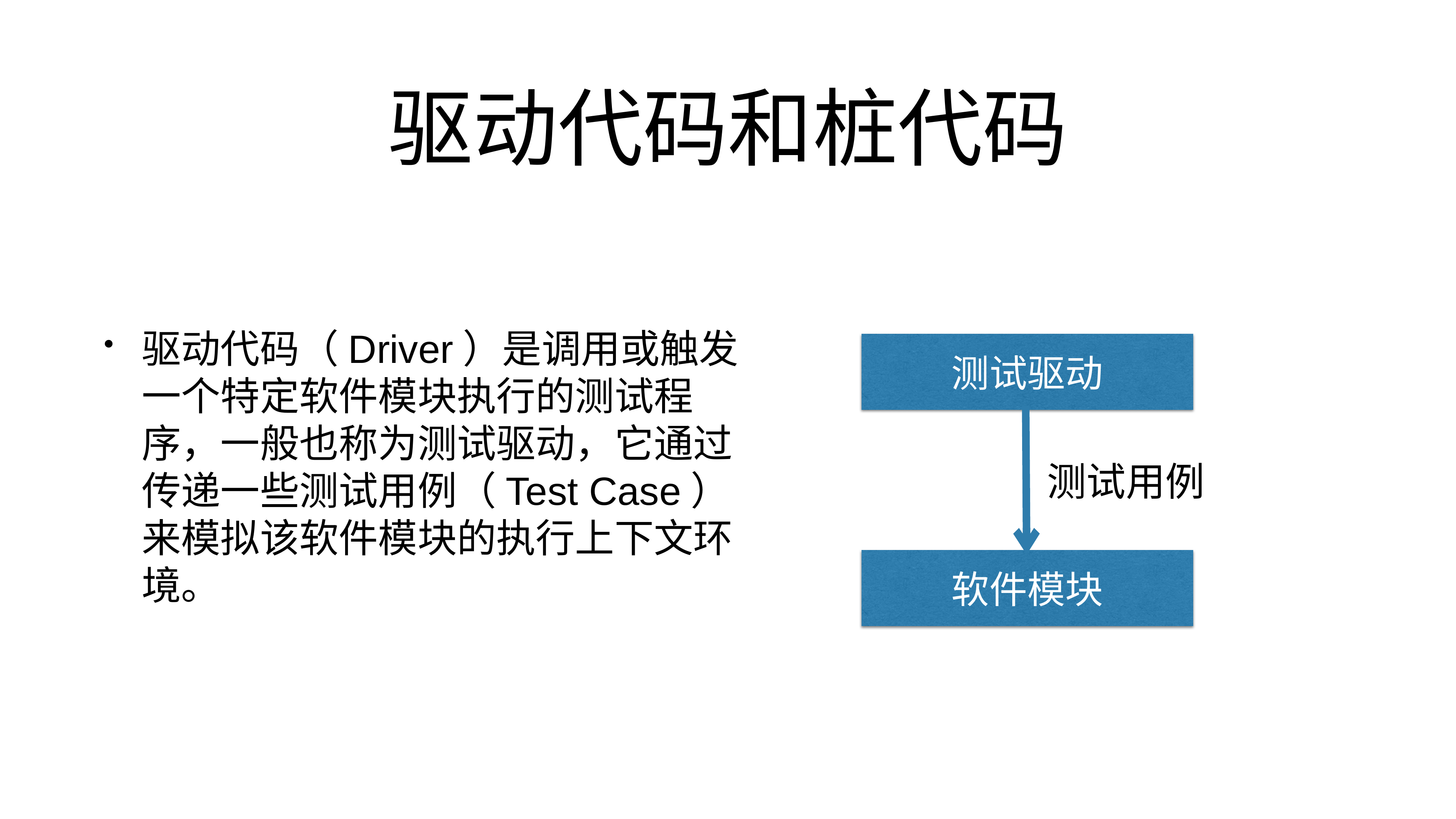

# 驱动代码和桩代码
驱动代码（Driver）是调用或触发一个特定软件模块执行的测试程序，一般也称为测试驱动，它通过传递一些测试用例（Test Case）来模拟该软件模块的执行上下文环境。

测试驱动

测试用例

软件模块